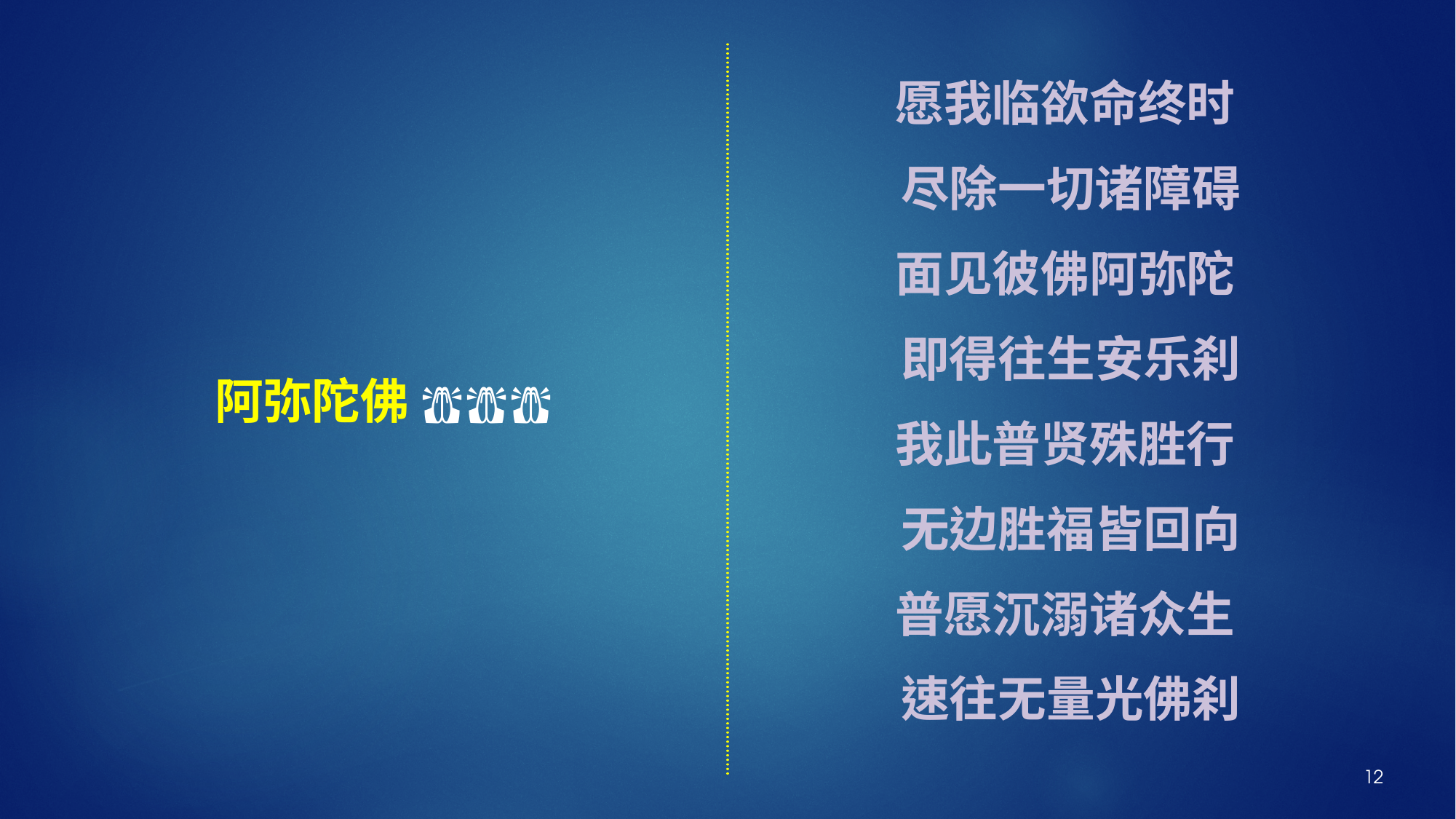

阿弥陀佛 🙏🙏🙏
愿我临欲命终时
尽除一切诸障碍
面见彼佛阿弥陀
即得往生安乐刹
我此普贤殊胜行
无边胜福皆回向
普愿沉溺诸众生
速往无量光佛刹
12